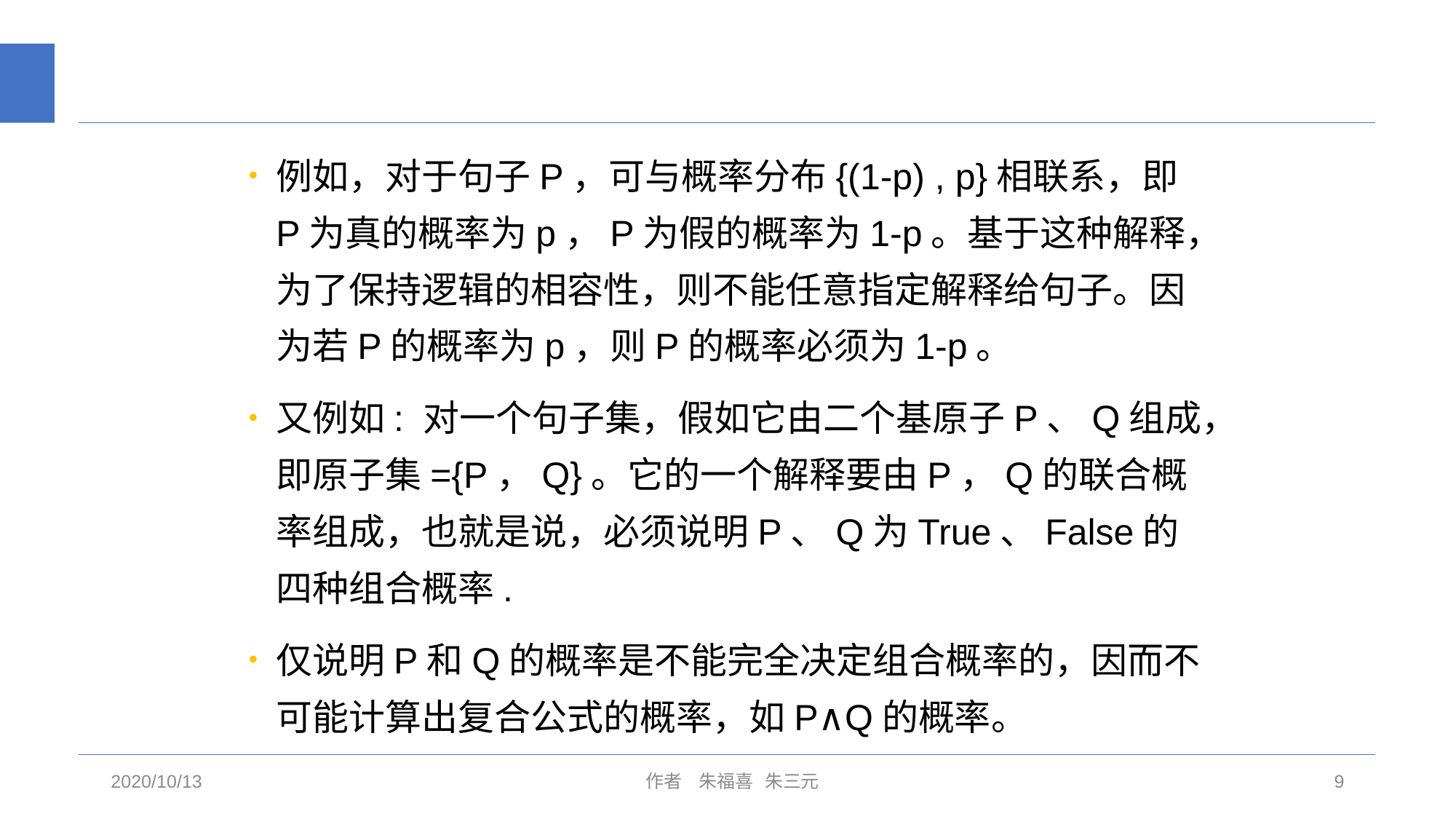

例如，对于句子P，可与概率分布{(1-p) , p}相联系，即P为真的概率为p，P为假的概率为1-p。基于这种解释，为了保持逻辑的相容性，则不能任意指定解释给句子。因为若P的概率为p，则P的概率必须为1-p。
又例如: 对一个句子集，假如它由二个基原子P、Q组成，即原子集={P，Q}。它的一个解释要由P，Q的联合概率组成，也就是说，必须说明P、Q为True、False的四种组合概率.
仅说明P和Q的概率是不能完全决定组合概率的，因而不可能计算出复合公式的概率，如P∧Q的概率。
2020/10/13
 作者   朱福喜  朱三元
9